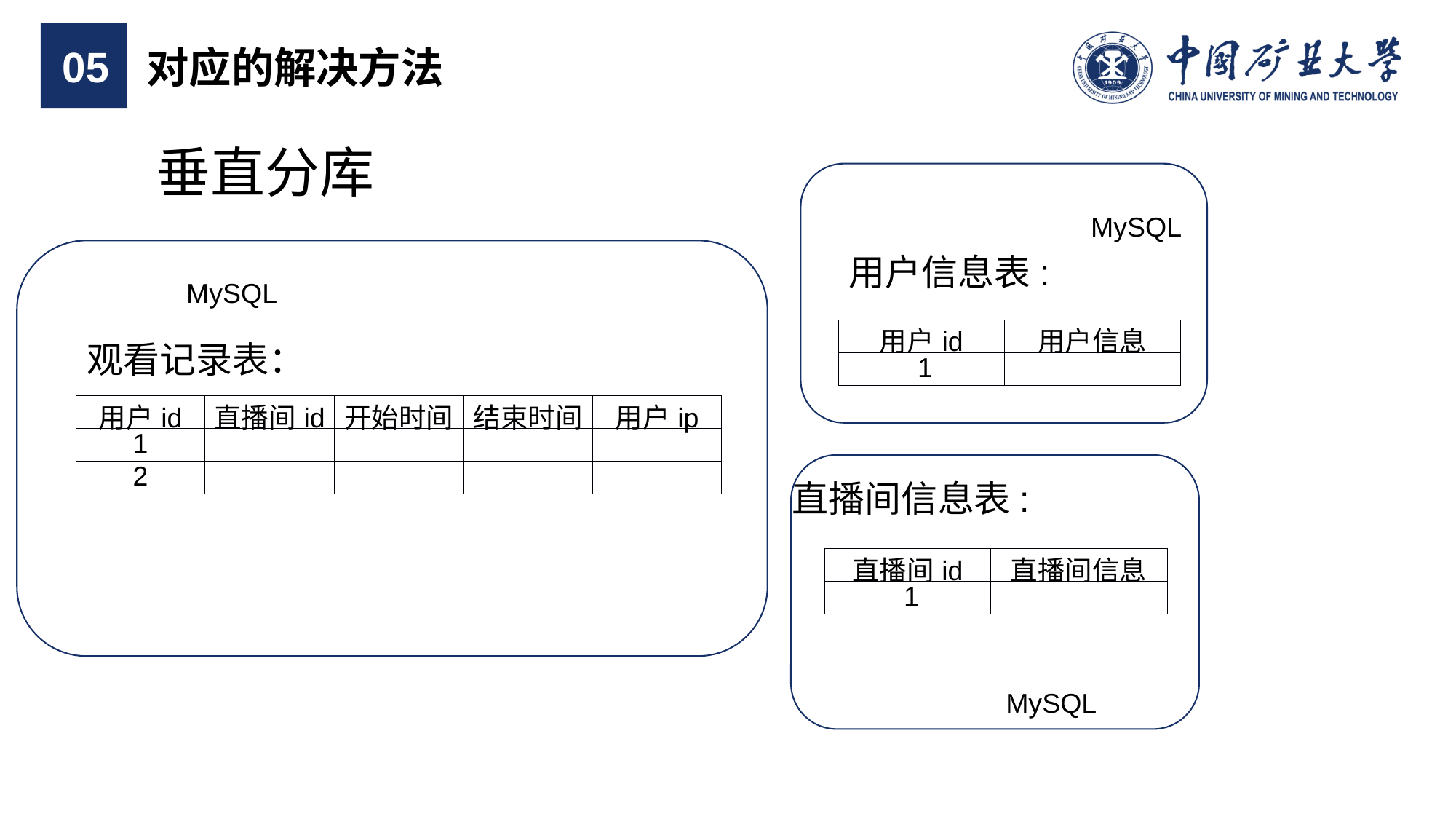

05
对应的解决方法
垂直分库

MySQL

用户信息表:
MySQL
| 用户id | 用户信息 |
| --- | --- |
| 1 |  |
观看记录表：
| 用户id | 直播间id | 开始时间 | 结束时间 | 用户ip |
| --- | --- | --- | --- | --- |
| 1 |  |  |  |  |
| 2 |  |  |  |  |

直播间信息表:
| 直播间id | 直播间信息 |
| --- | --- |
| 1 |  |
MySQL